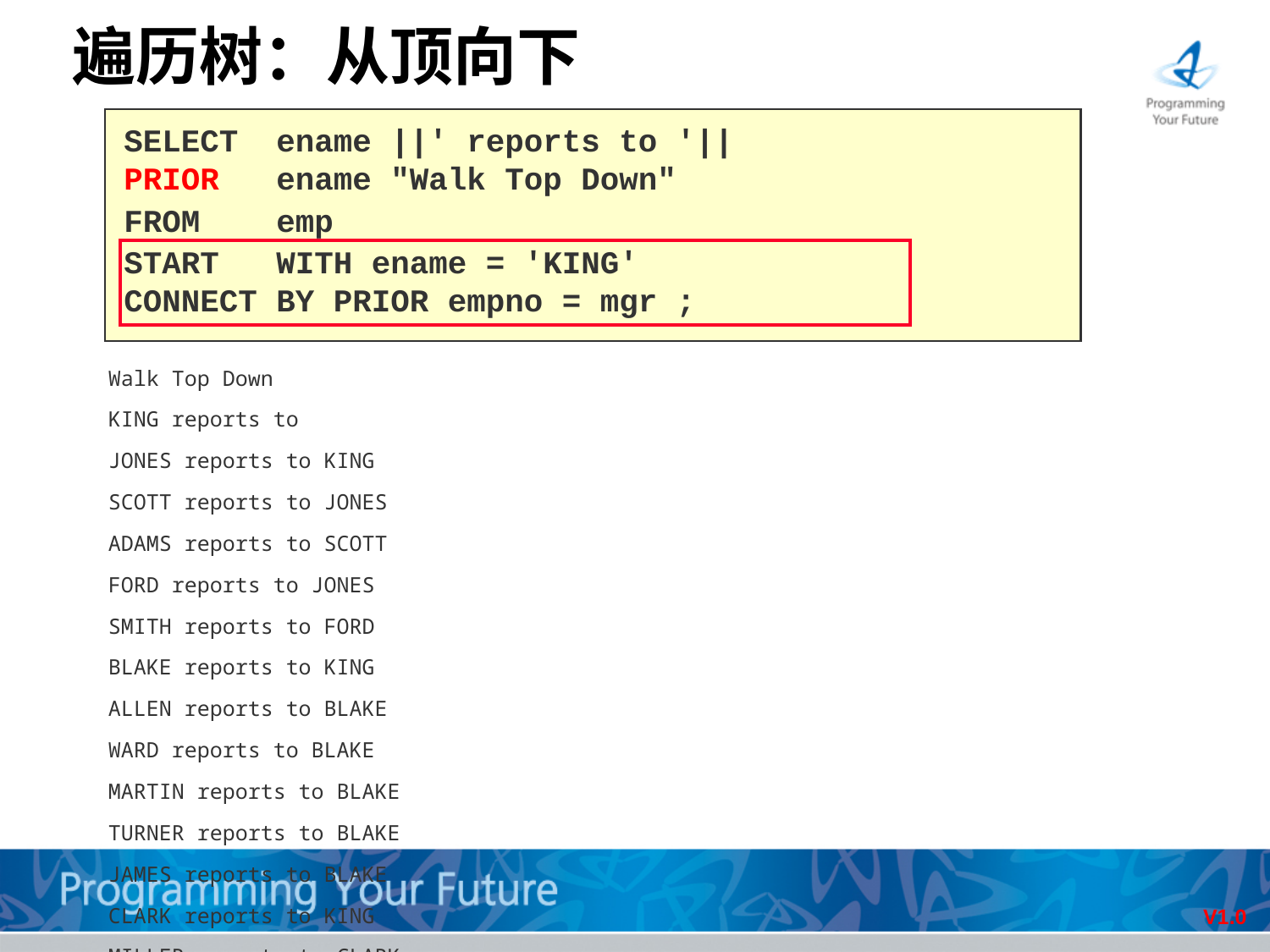

# 遍历树：从顶向下

SELECT  ename ||' reports to '||
PRIOR   ename "Walk Top Down"
FROM    emp
START   WITH ename = 'KING'
CONNECT BY PRIOR empno = mgr ;

| Walk Top Down |
| --- |
| KING reports to |
| JONES reports to KING |
| SCOTT reports to JONES |
| ADAMS reports to SCOTT |
| FORD reports to JONES |
| SMITH reports to FORD |
| BLAKE reports to KING |
| ALLEN reports to BLAKE |
| WARD reports to BLAKE |
| MARTIN reports to BLAKE |
| TURNER reports to BLAKE |
| JAMES reports to BLAKE |
| CLARK reports to KING |
| MILLER reports to CLARK |